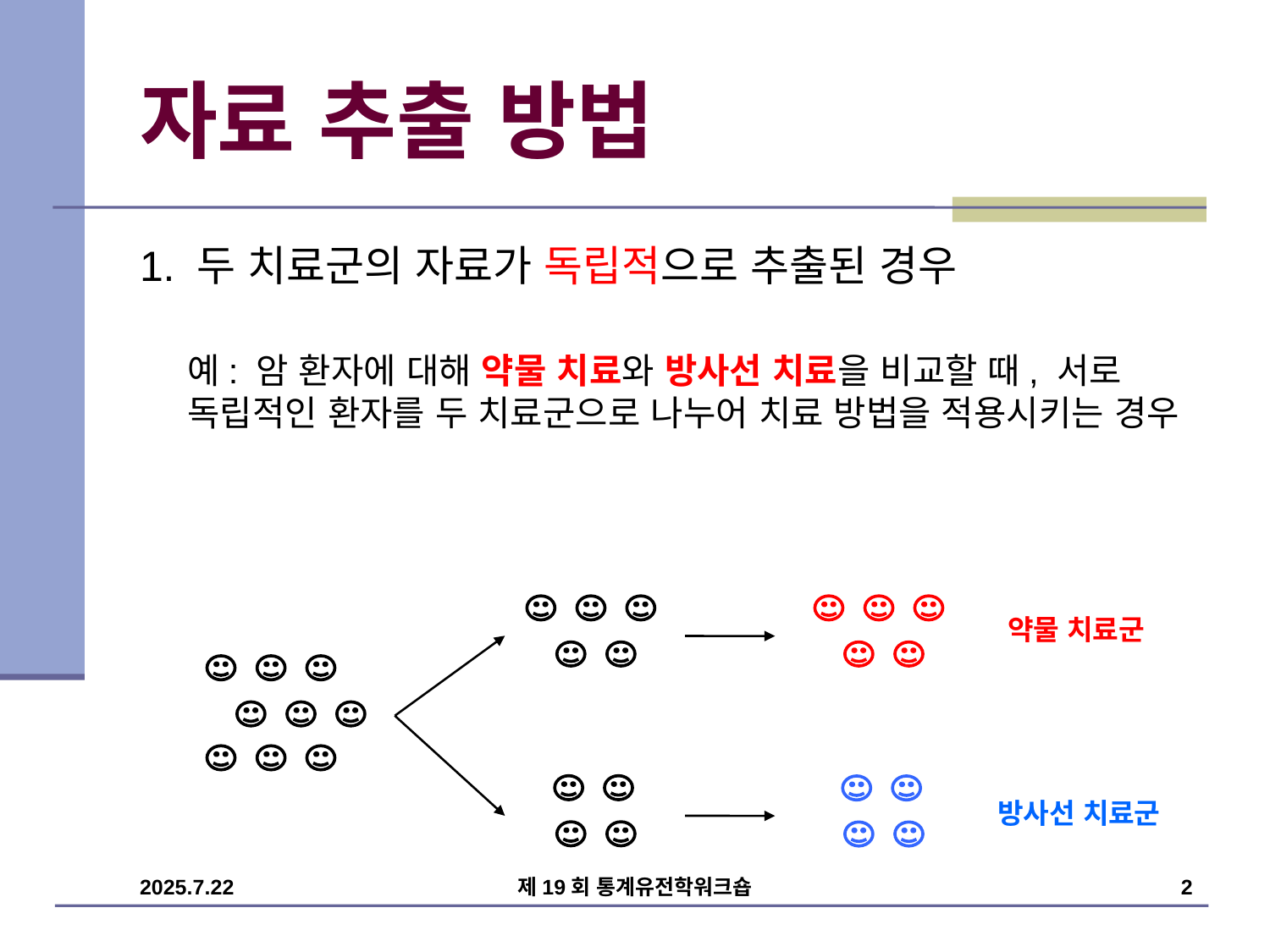

# 자료 추출 방법
1. 두 치료군의 자료가 독립적으로 추출된 경우
예: 암 환자에 대해 약물 치료와 방사선 치료을 비교할 때, 서로 독립적인 환자를 두 치료군으로 나누어 치료 방법을 적용시키는 경우

약물 치료군

방사선 치료군

2025.7.22
제19회 통계유전학워크숍
2